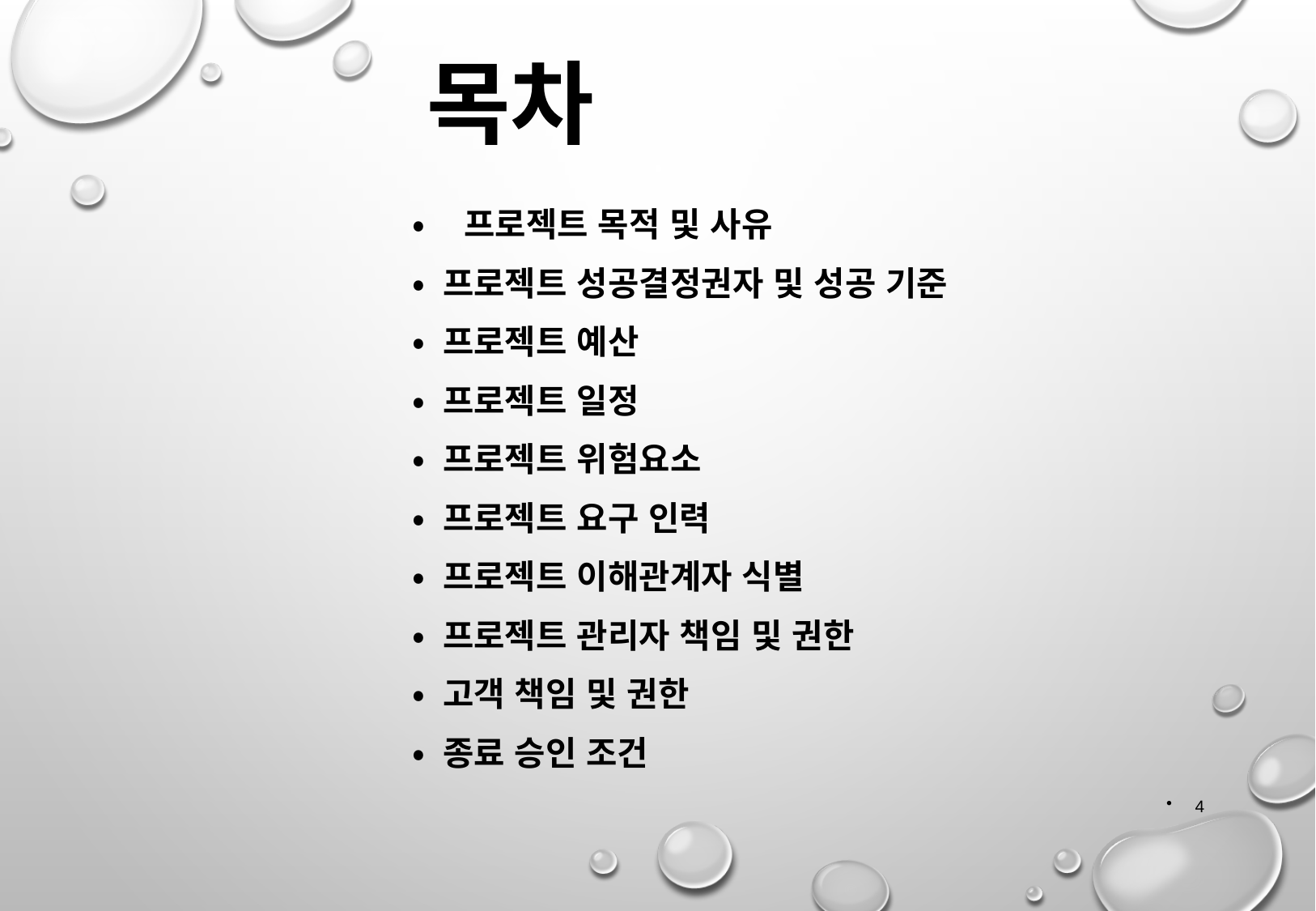

목차

• 프로젝트 목적 및 사유
• 프로젝트 성공결정권자 및 성공 기준
• 프로젝트 예산
• 프로젝트 일정
• 프로젝트 위험요소
• 프로젝트 요구 인력
• 프로젝트 이해관계자 식별
• 프로젝트 관리자 책임 및 권한
• 고객 책임 및 권한
• 종료 승인 조건
4